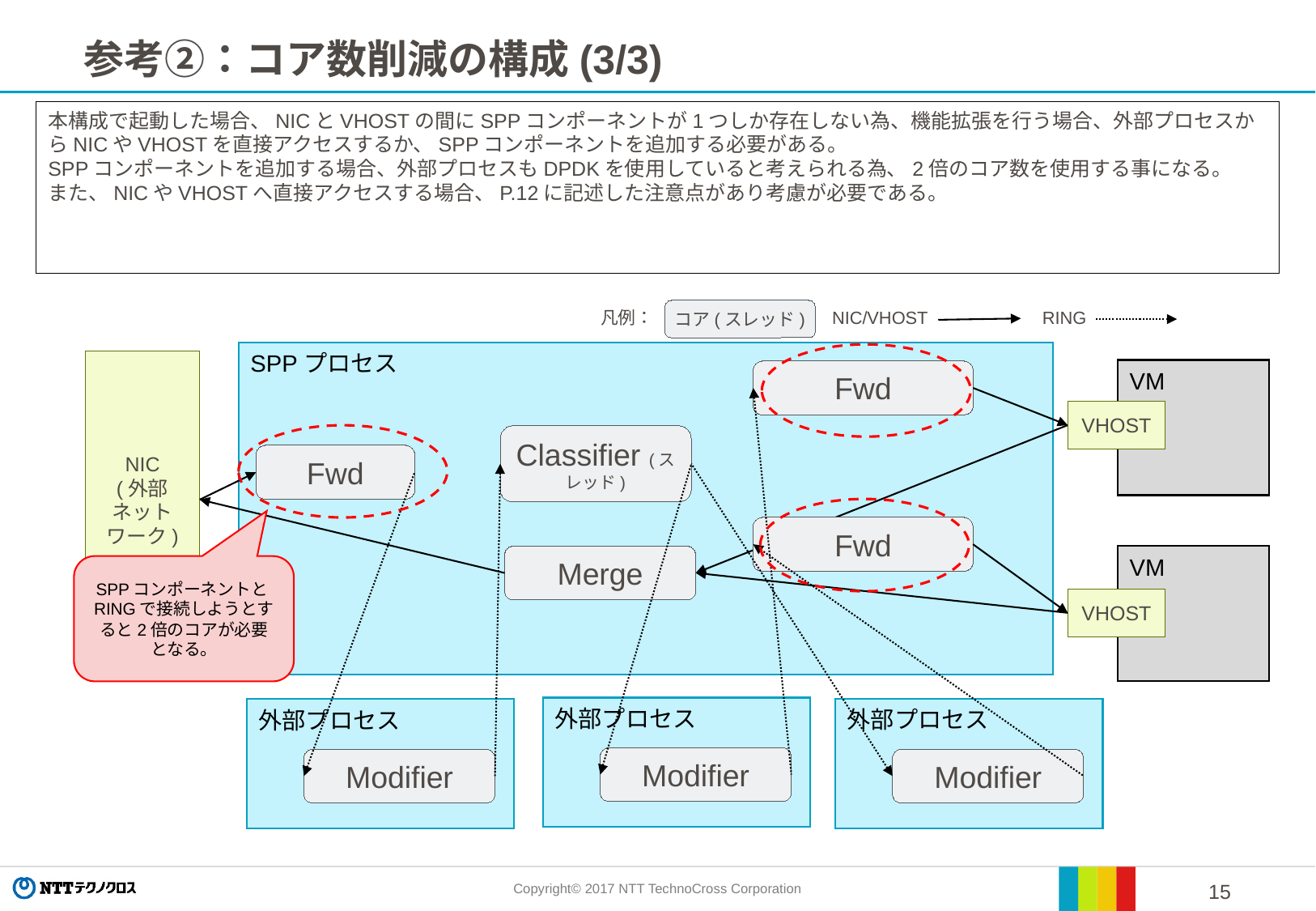

# 参考②：コア数削減の構成(3/3)
本構成で起動した場合、NICとVHOSTの間にSPPコンポーネントが1つしか存在しない為、機能拡張を行う場合、外部プロセスからNICやVHOSTを直接アクセスするか、SPPコンポーネントを追加する必要がある。
SPPコンポーネントを追加する場合、外部プロセスもDPDKを使用していると考えられる為、2倍のコア数を使用する事になる。
また、NICやVHOSTへ直接アクセスする場合、P.12に記述した注意点があり考慮が必要である。
コア(スレッド)
凡例：
NIC/VHOST
RING
SPPプロセス

NIC
(外部ネットワーク)
VM
Fwd
VHOST

Classifier (スレッド)
Fwd

Fwd
Merge
VM
SPPコンポーネントとRINGで接続しようとすると2倍のコアが必要となる。
VHOST
外部プロセス
外部プロセス
外部プロセス
Modifier
Modifier
Modifier